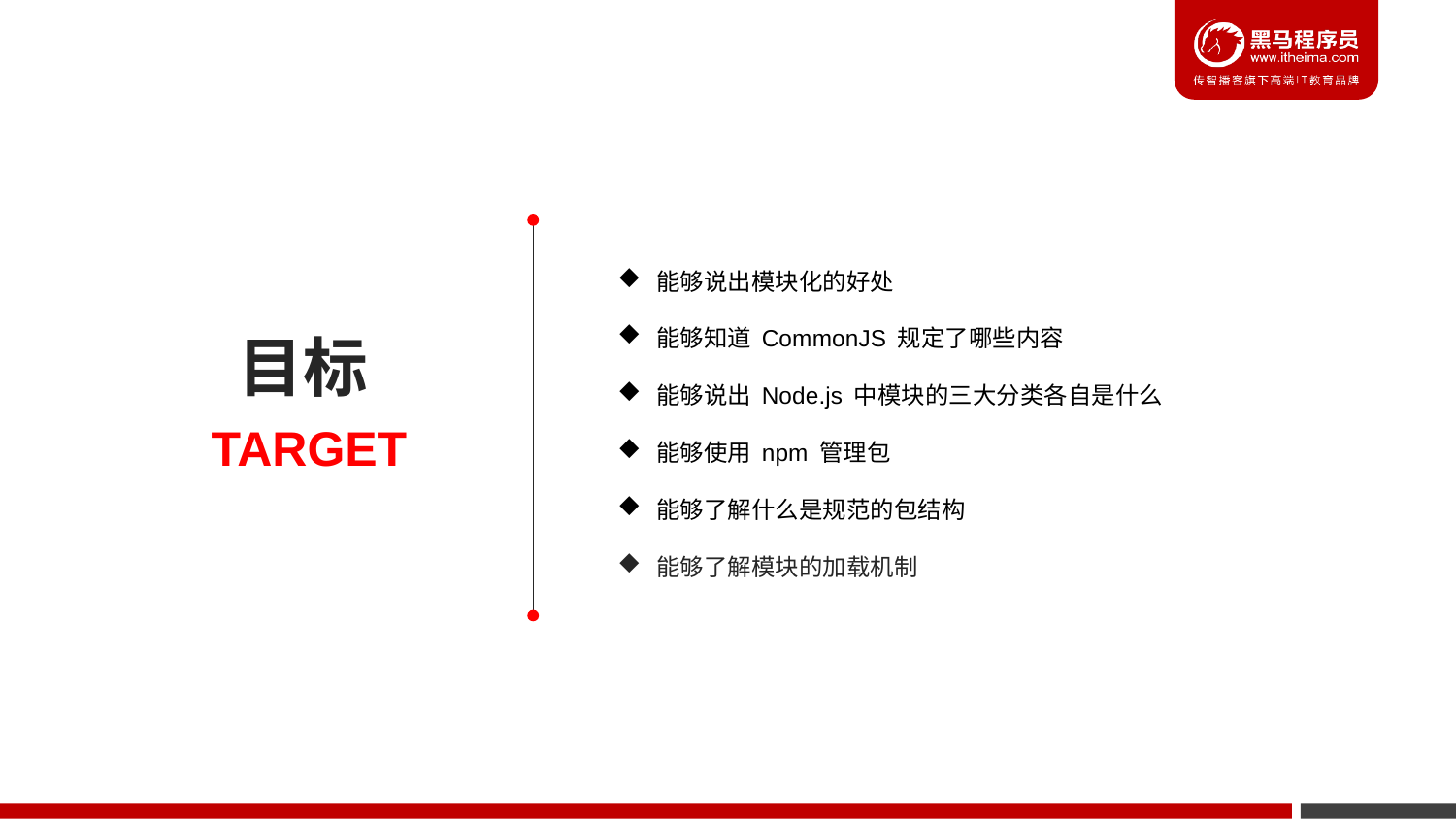

能够说出模块化的好处
能够知道 CommonJS 规定了哪些内容
能够说出 Node.js 中模块的三大分类各自是什么
能够使用 npm 管理包
能够了解什么是规范的包结构
能够了解模块的加载机制